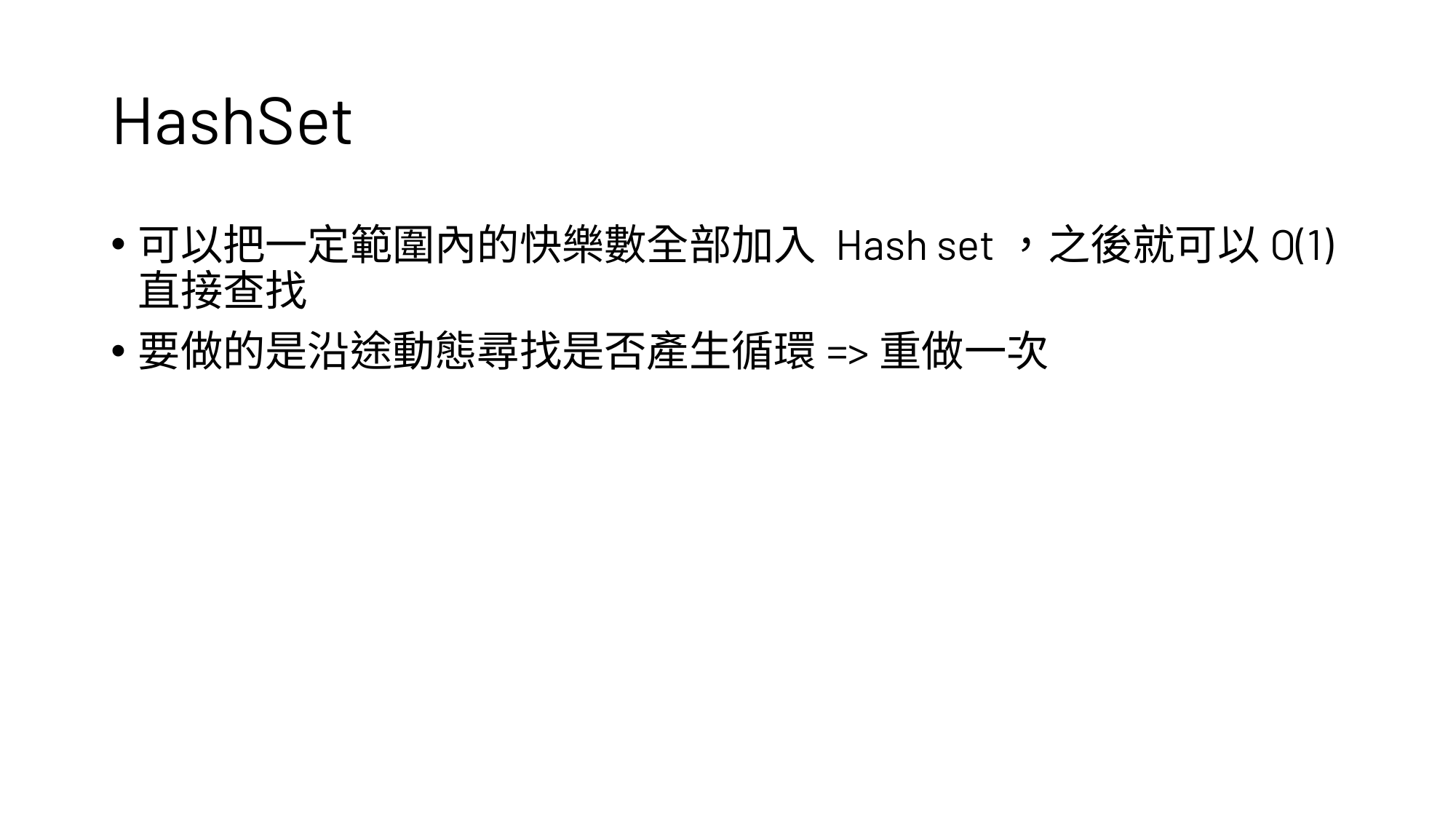

# HashSet
可以把一定範圍內的快樂數全部加入 Hash set，之後就可以O(1)直接查找
要做的是沿途動態尋找是否產生循環=>重做一次